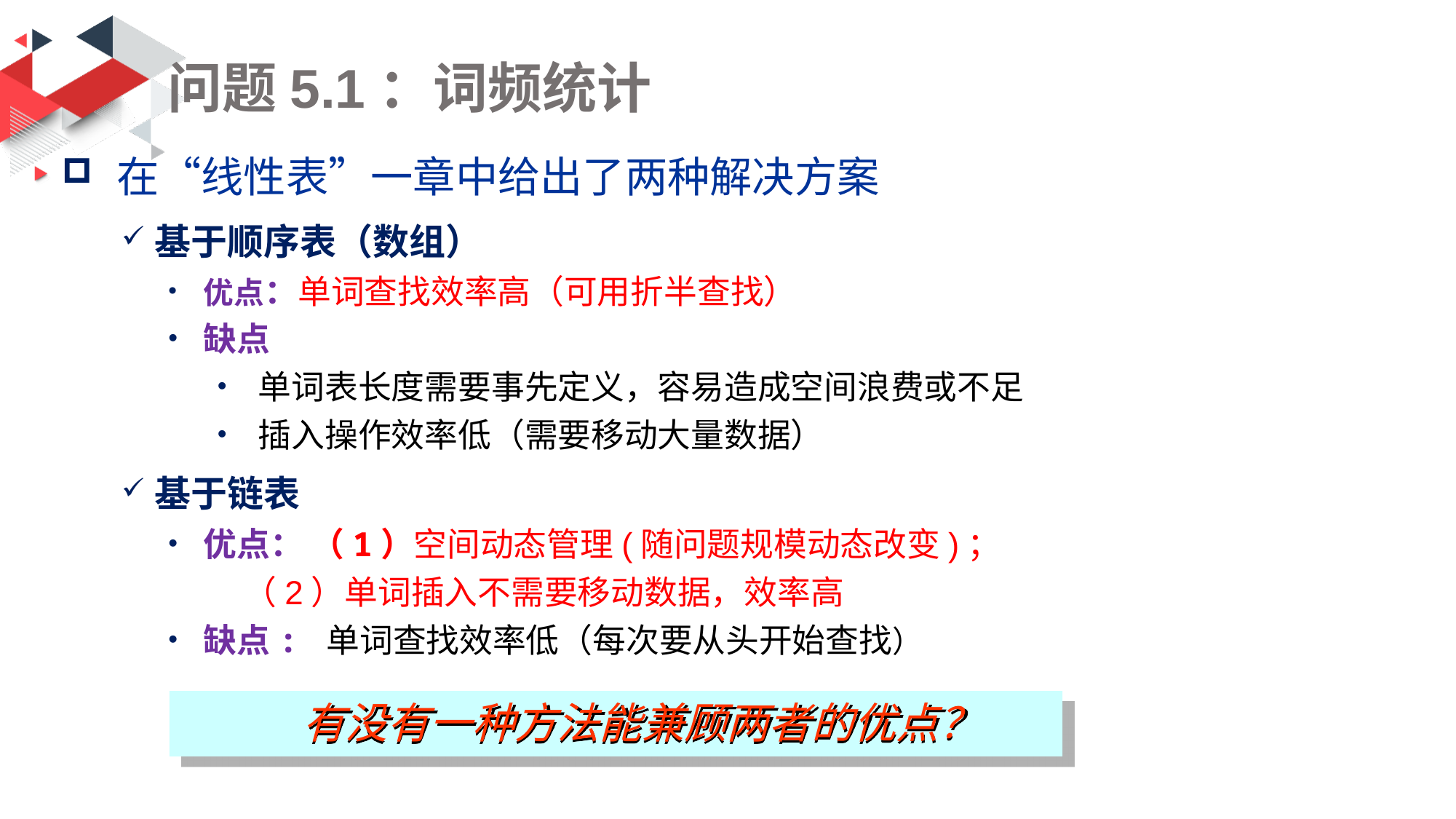

# 问题5.1：词频统计
在“线性表”一章中给出了两种解决方案
基于顺序表（数组）
优点：单词查找效率高（可用折半查找）
缺点
单词表长度需要事先定义，容易造成空间浪费或不足
插入操作效率低（需要移动大量数据）
基于链表
优点： （1）空间动态管理(随问题规模动态改变)；
         （2）单词插入不需要移动数据，效率高
缺点: 单词查找效率低（每次要从头开始查找）

有没有一种方法能兼顾两者的优点？